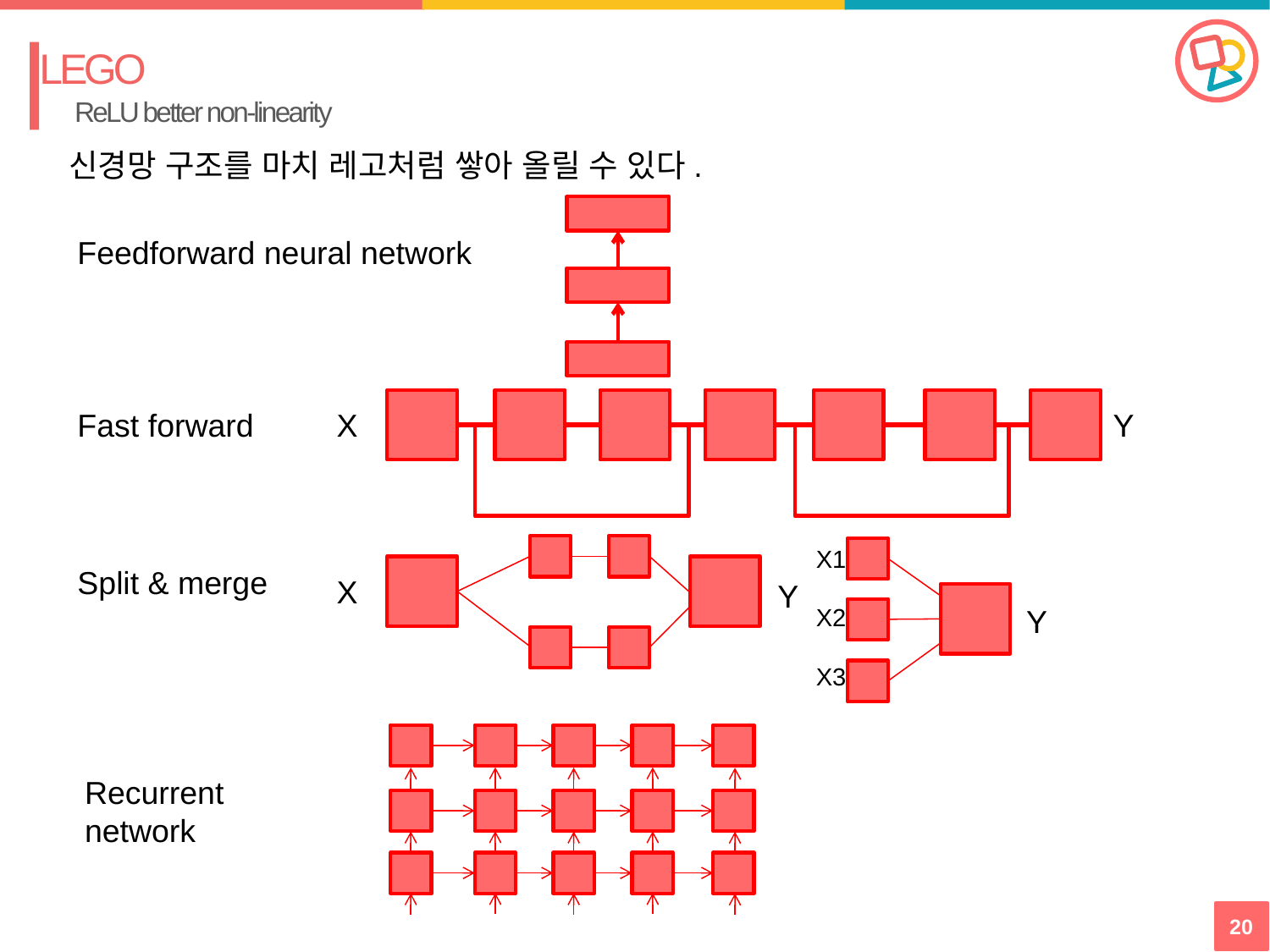

LEGO

ReLU better non-linearity
신경망 구조를 마치 레고처럼 쌓아 올릴 수 있다.

Feedforward neural network

Fast forward
X
Y

X1

Split & merge

X
Y

Y
X2

X3

Recurrent network

20
4